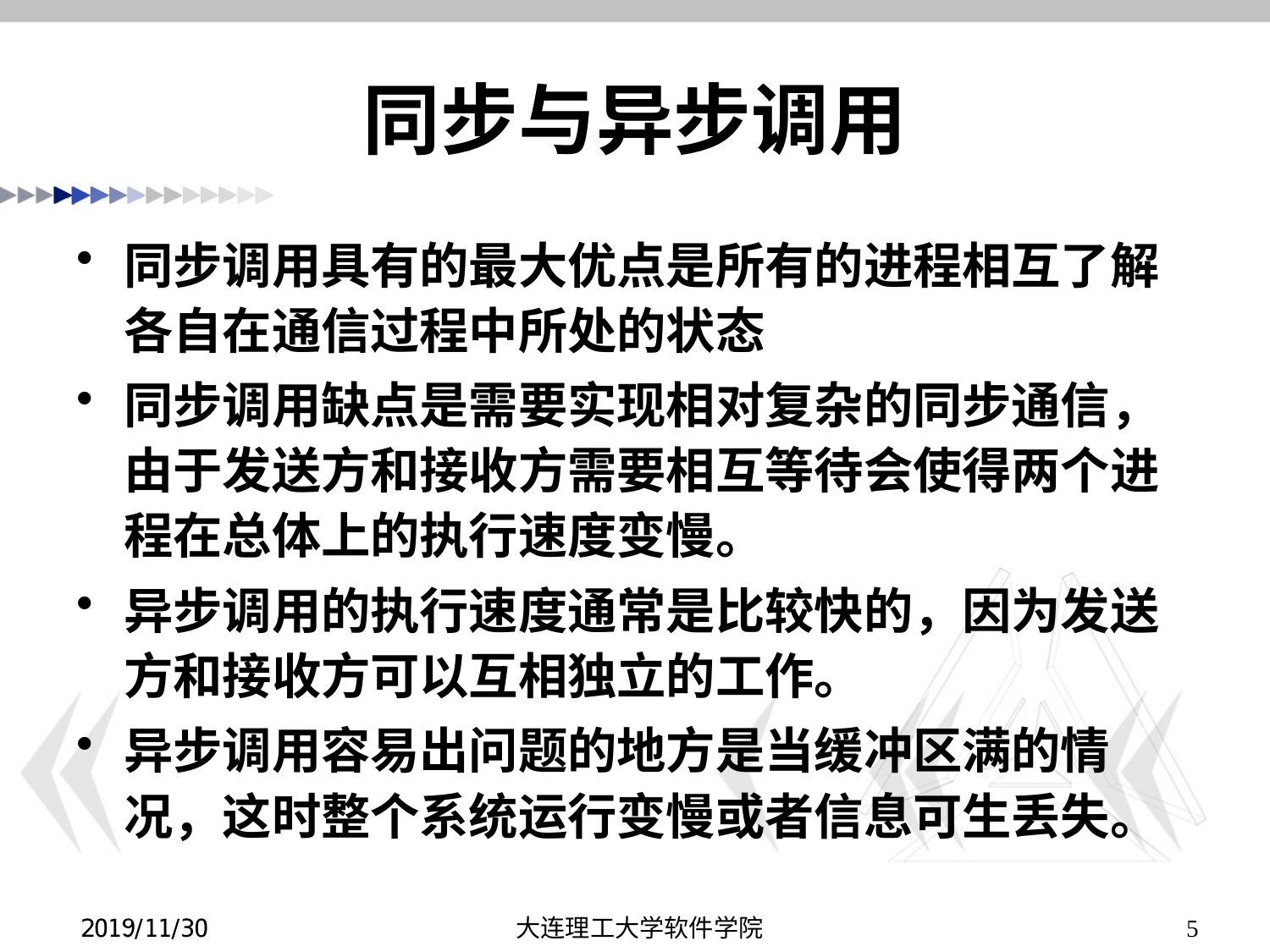

# 同步与异步调用
同步调用具有的最大优点是所有的进程相互了解各自在通信过程中所处的状态
同步调用缺点是需要实现相对复杂的同步通信，由于发送方和接收方需要相互等待会使得两个进程在总体上的执行速度变慢。
异步调用的执行速度通常是比较快的，因为发送方和接收方可以互相独立的工作。
异步调用容易出问题的地方是当缓冲区满的情况，这时整个系统运行变慢或者信息可生丢失。
2019/11/30
大连理工大学软件学院
5